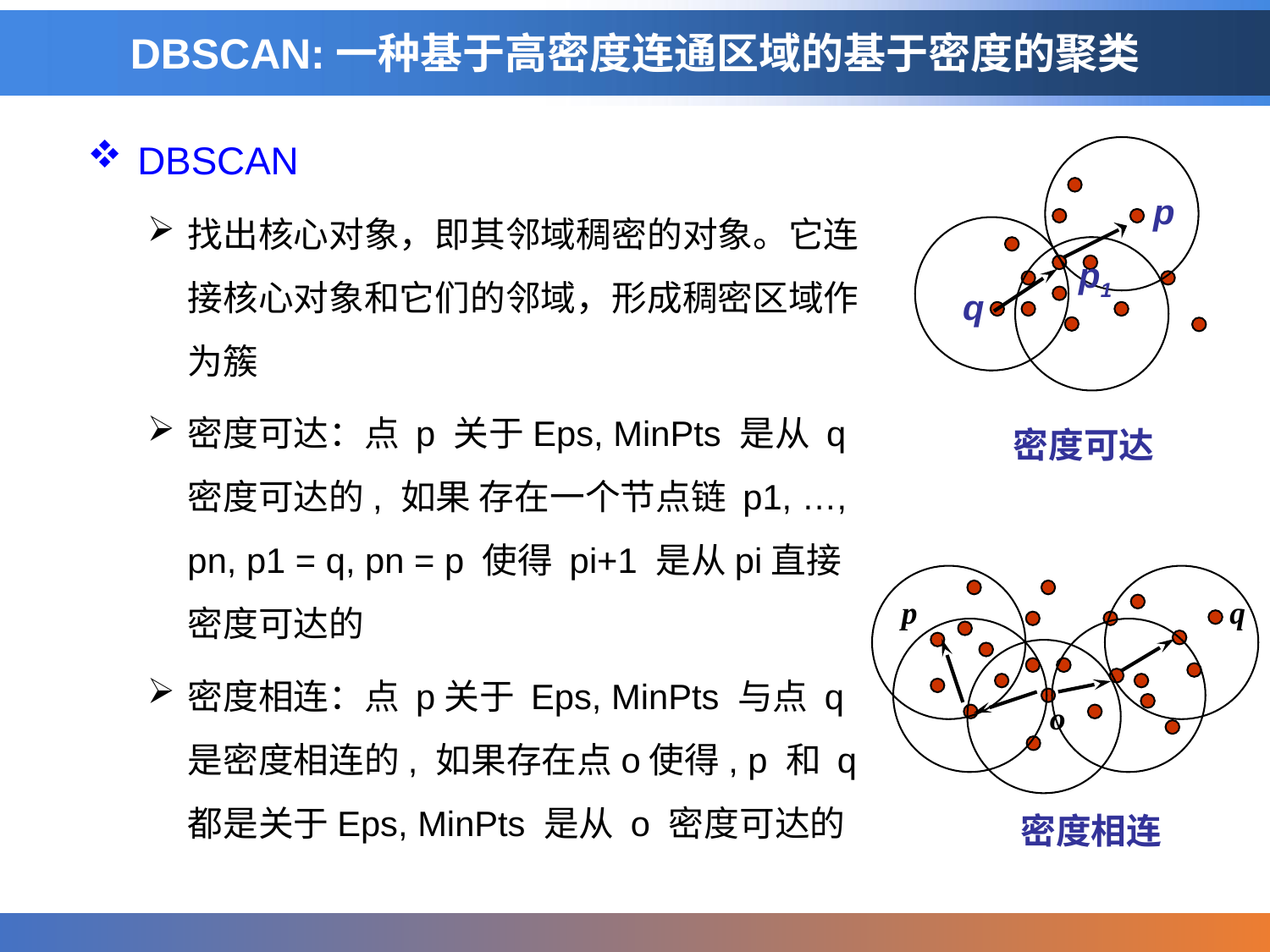

# DBSCAN:一种基于高密度连通区域的基于密度的聚类
DBSCAN
找出核心对象，即其邻域稠密的对象。它连接核心对象和它们的邻域，形成稠密区域作为簇
密度可达：点 p 关于Eps, MinPts 是从 q密度可达的, 如果 存在一个节点链 p1, …, pn, p1 = q, pn = p 使得 pi+1 是从pi直接密度可达的
密度相连：点 p关于 Eps, MinPts 与点 q是密度相连的, 如果存在点o使得, p 和 q 都是关于Eps, MinPts 是从 o 密度可达的

p

p1

q

密度可达

p
q

o

密度相连